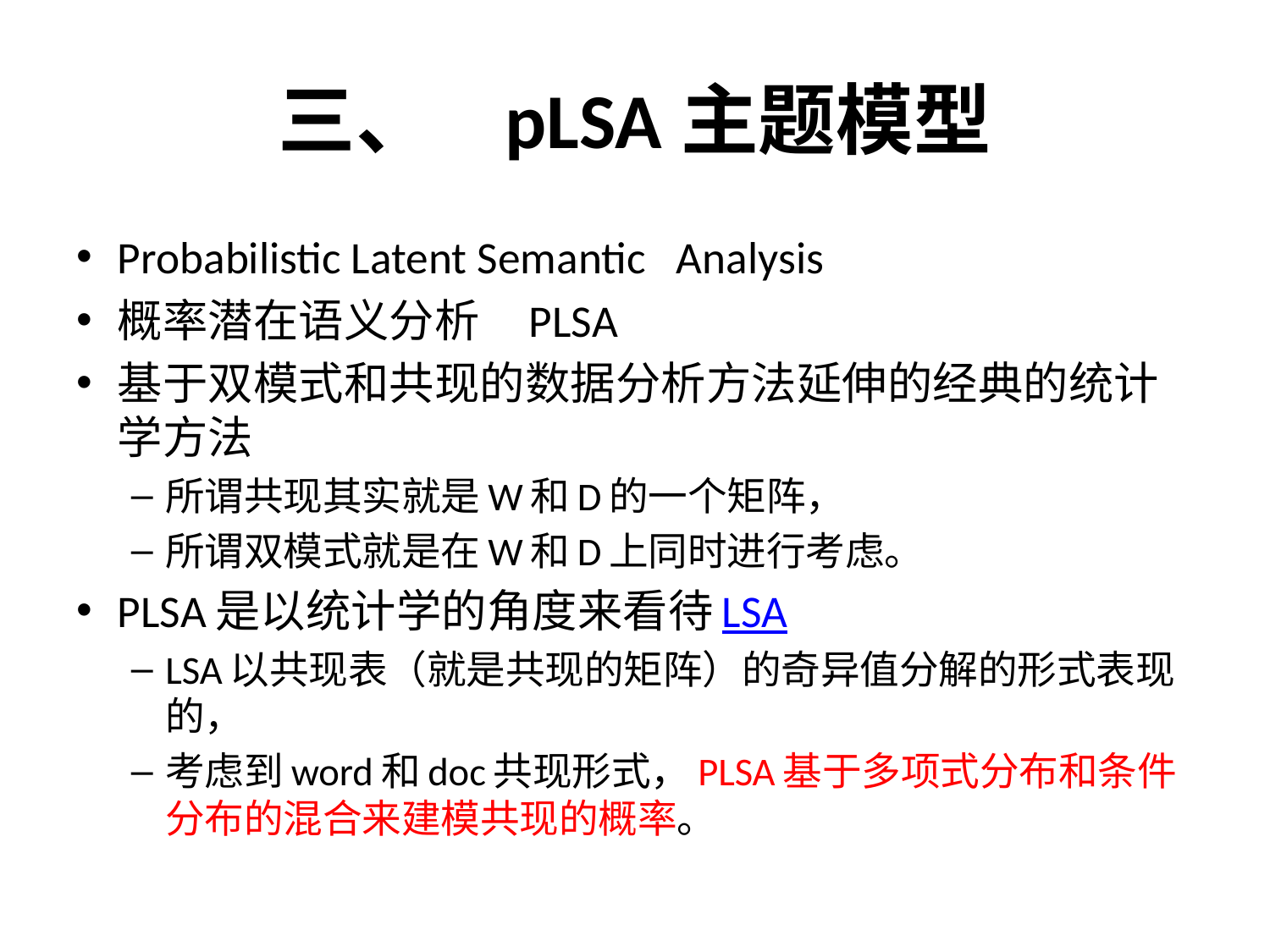

# 三、   pLSA主题模型
Probabilistic Latent Semantic   Analysis
概率潜在语义分析    PLSA
基于双模式和共现的数据分析方法延伸的经典的统计学方法
所谓共现其实就是W和D的一个矩阵，
所谓双模式就是在W和D上同时进行考虑。
PLSA是以统计学的角度来看待LSA
LSA以共现表（就是共现的矩阵）的奇异值分解的形式表现的，
考虑到word和doc共现形式，PLSA基于多项式分布和条件分布的混合来建模共现的概率。